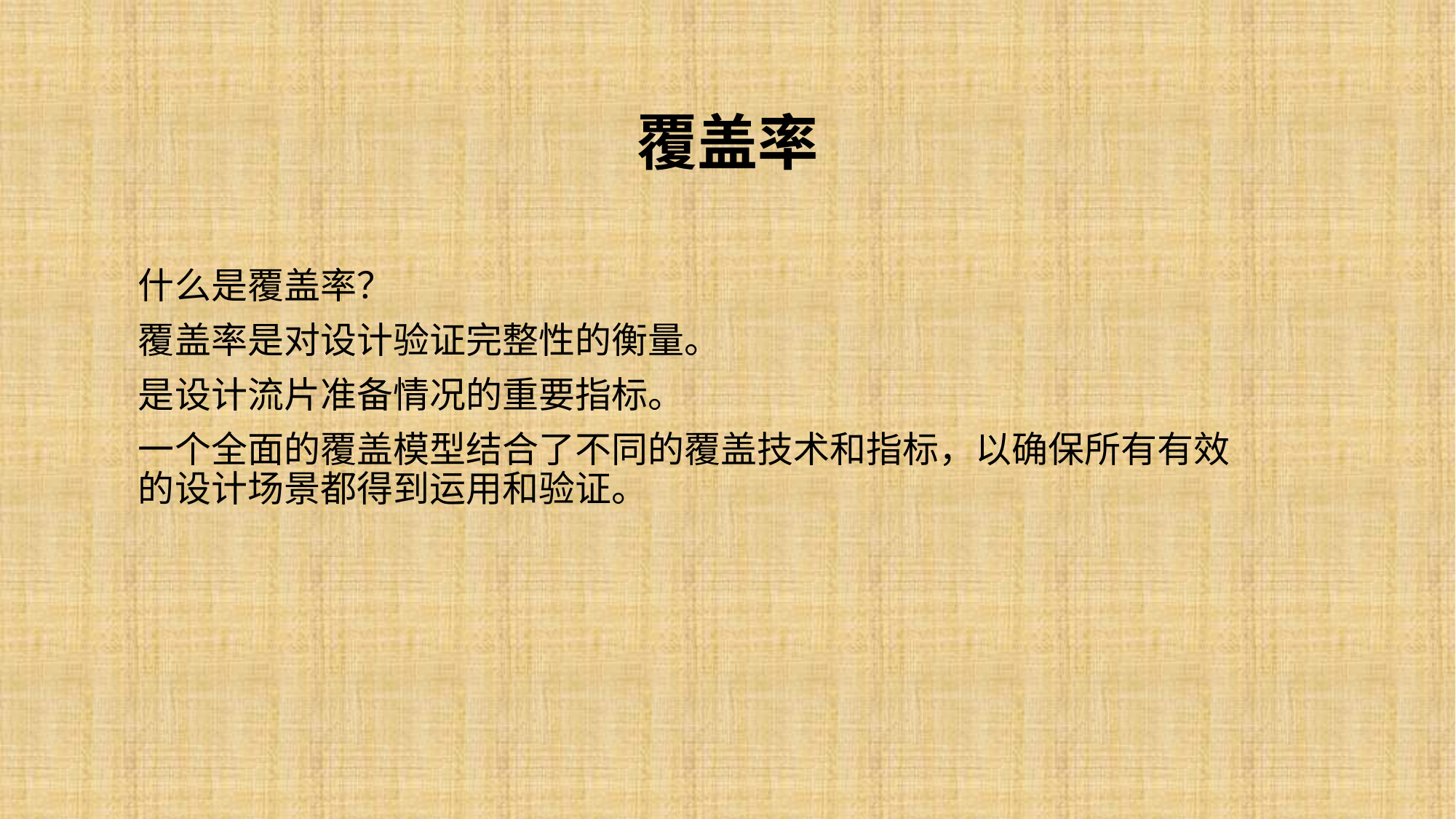

# 覆盖率
什么是覆盖率？
覆盖率是对设计验证完整性的衡量。
是设计流片准备情况的重要指标。
一个全面的覆盖模型结合了不同的覆盖技术和指标，以确保所有有效的设计场景都得到运用和验证。